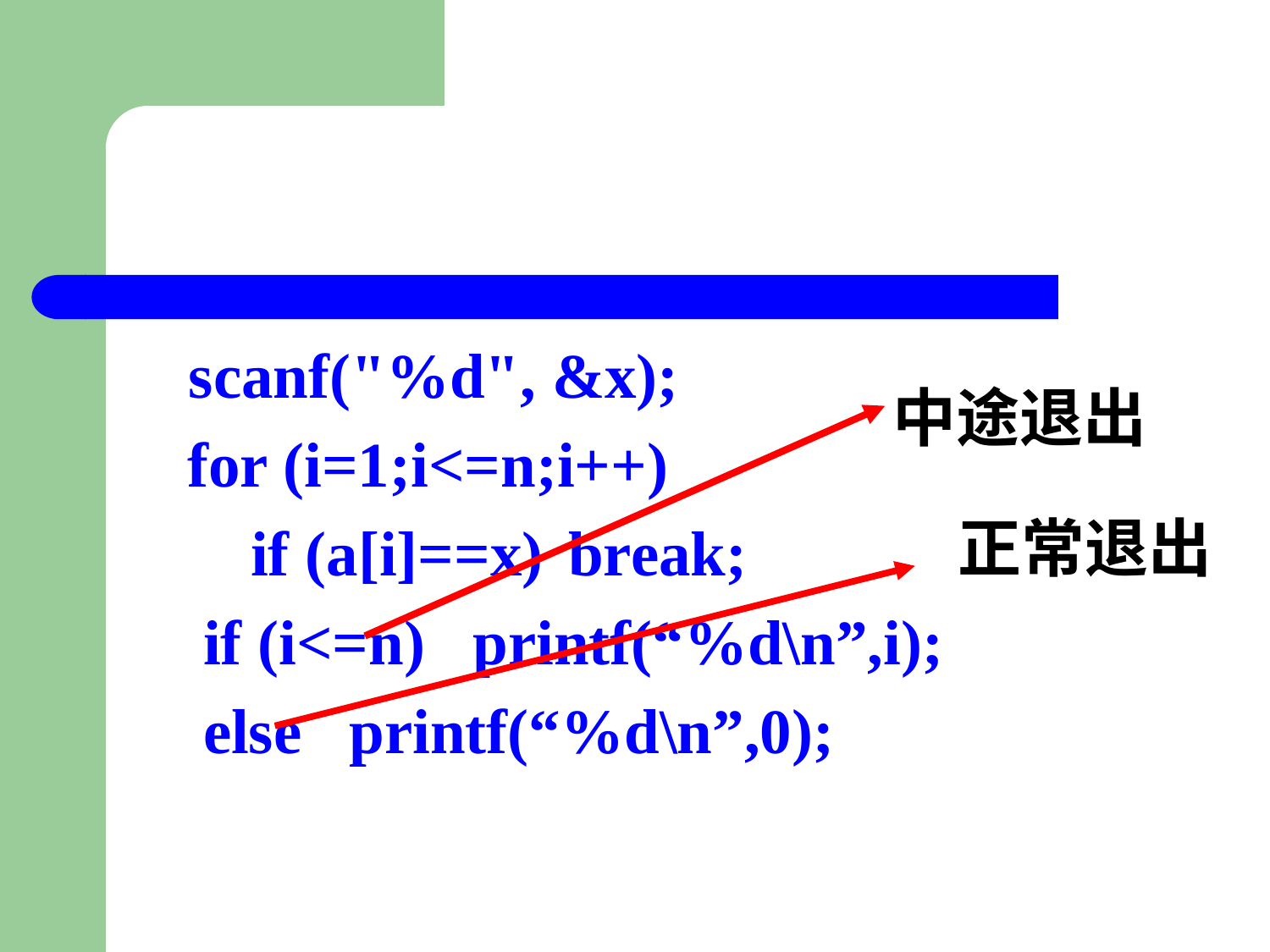

#
    scanf("%d", &x);
	for (i=1;i<=n;i++)
	    if (a[i]==x)	break;
    if (i<=n)   printf(“%d\n”,i);
    else   printf(“%d\n”,0);
中途退出

正常退出